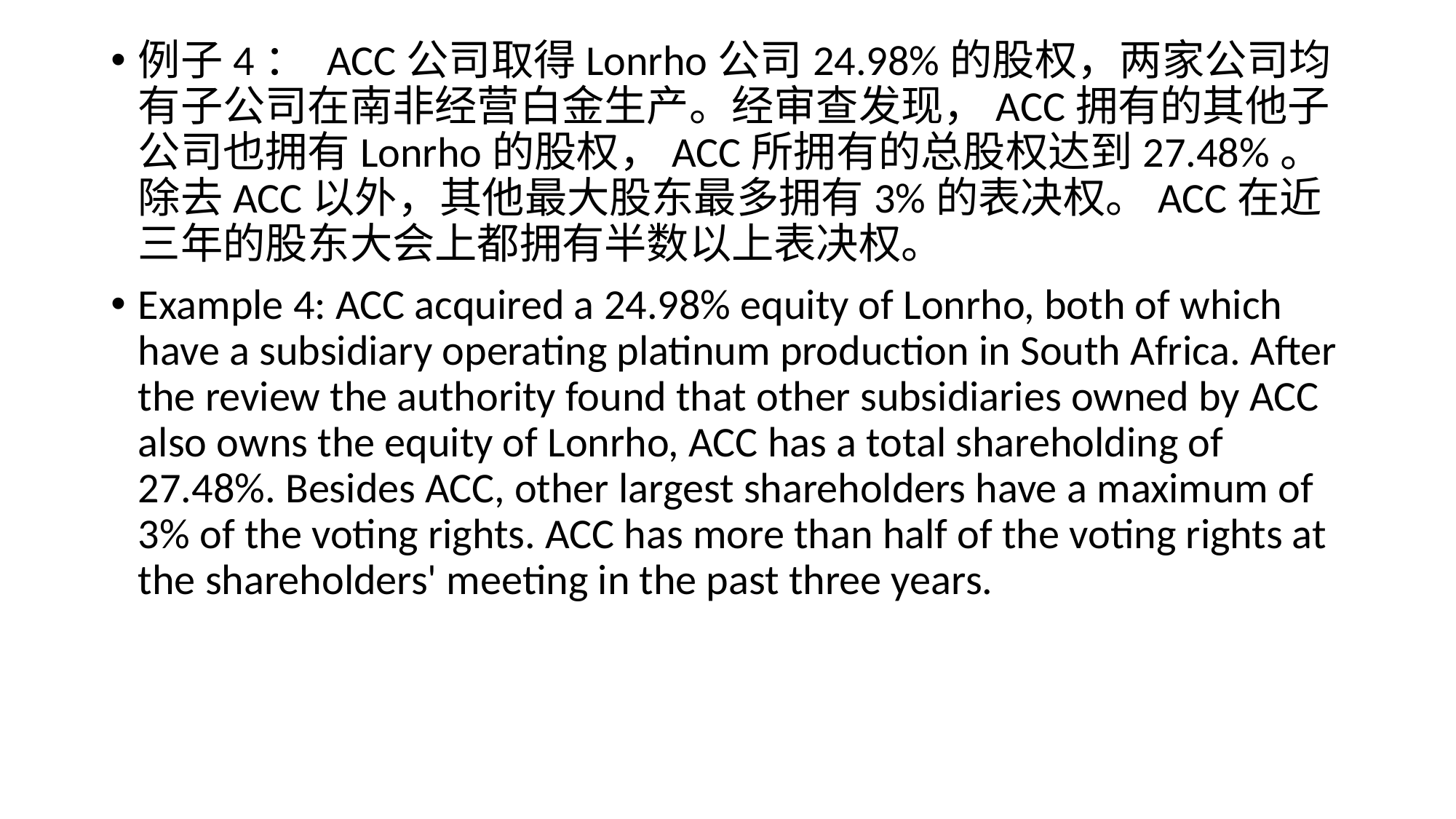

例子4： ACC公司取得Lonrho公司24.98%的股权，两家公司均有子公司在南非经营白金生产。经审查发现，ACC拥有的其他子公司也拥有Lonrho的股权，ACC所拥有的总股权达到27.48%。除去ACC以外，其他最大股东最多拥有3%的表决权。ACC在近三年的股东大会上都拥有半数以上表决权。
Example 4: ACC acquired a 24.98% equity of Lonrho, both of which have a subsidiary operating platinum production in South Africa. After the review the authority found that other subsidiaries owned by ACC also owns the equity of Lonrho, ACC has a total shareholding of 27.48%. Besides ACC, other largest shareholders have a maximum of 3% of the voting rights. ACC has more than half of the voting rights at the shareholders' meeting in the past three years.